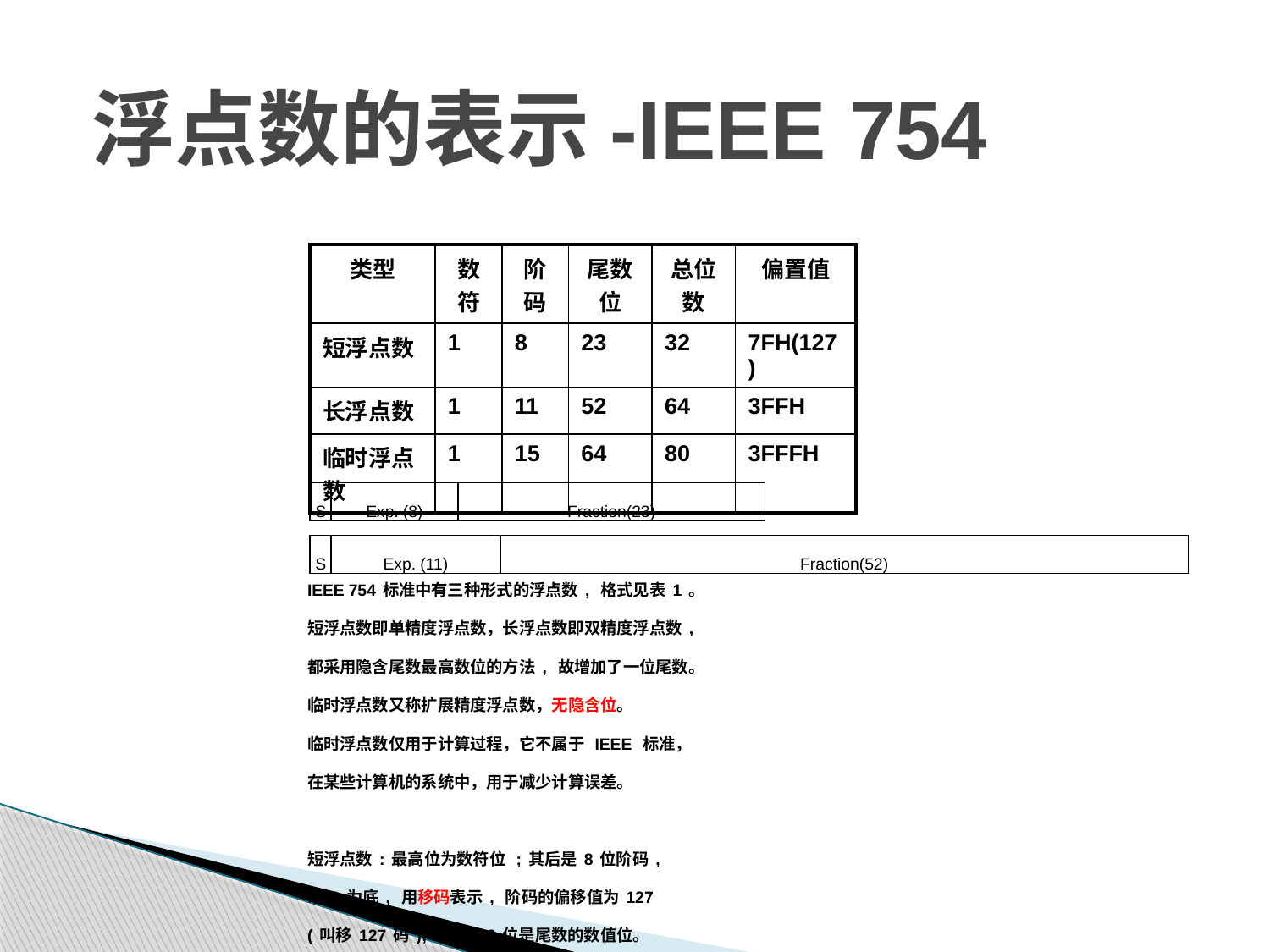

# 浮点数的表示-IEEE 754
| 类型 | 数符 | 阶码 | 尾数位 | 总位数 | 偏置值 |
| --- | --- | --- | --- | --- | --- |
| 短浮点数 | 1 | 8 | 23 | 32 | 7FH(127) |
| 长浮点数 | 1 | 11 | 52 | 64 | 3FFH |
| 临时浮点数 | 1 | 15 | 64 | 80 | 3FFFH |
S
Exp. (8)
Fraction(23)
S
Exp. (11)
Fraction(52)

IEEE 754标准中有三种形式的浮点数, 格式见表1。
短浮点数即单精度浮点数，长浮点数即双精度浮点数,
都采用隐含尾数最高数位的方法, 故增加了一位尾数。
临时浮点数又称扩展精度浮点数，无隐含位。
临时浮点数仅用于计算过程，它不属于 IEEE 标准，
在某些计算机的系统中，用于减少计算误差。

短浮点数:最高位为数符位 ;其后是8位阶码,
以2为底, 用移码表示, 阶码的偏移值为127
(叫移127码); 其余23位是尾数的数值位。
实际数值位为24位